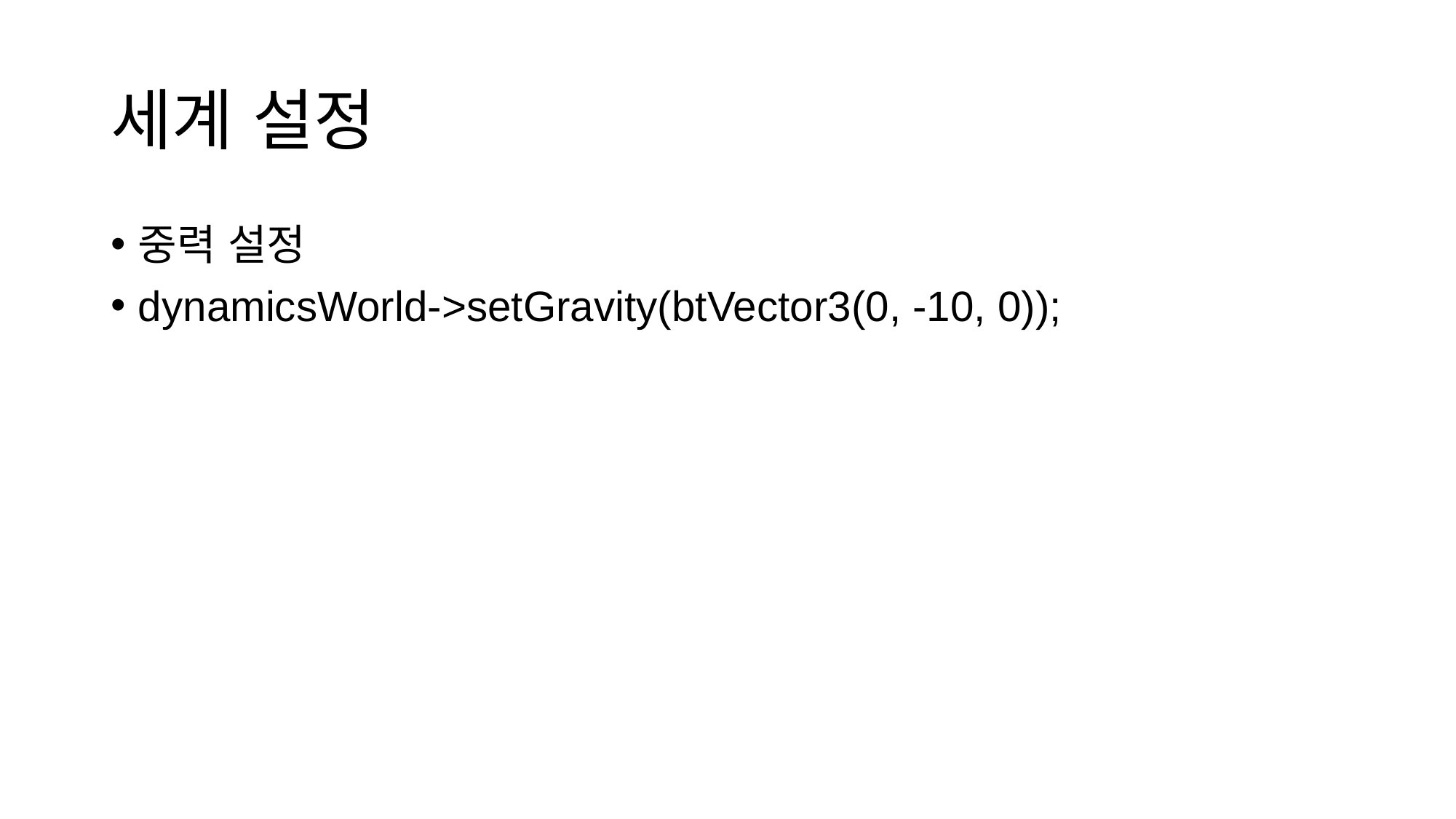

# 세계 설정
중력 설정
dynamicsWorld->setGravity(btVector3(0, -10, 0));